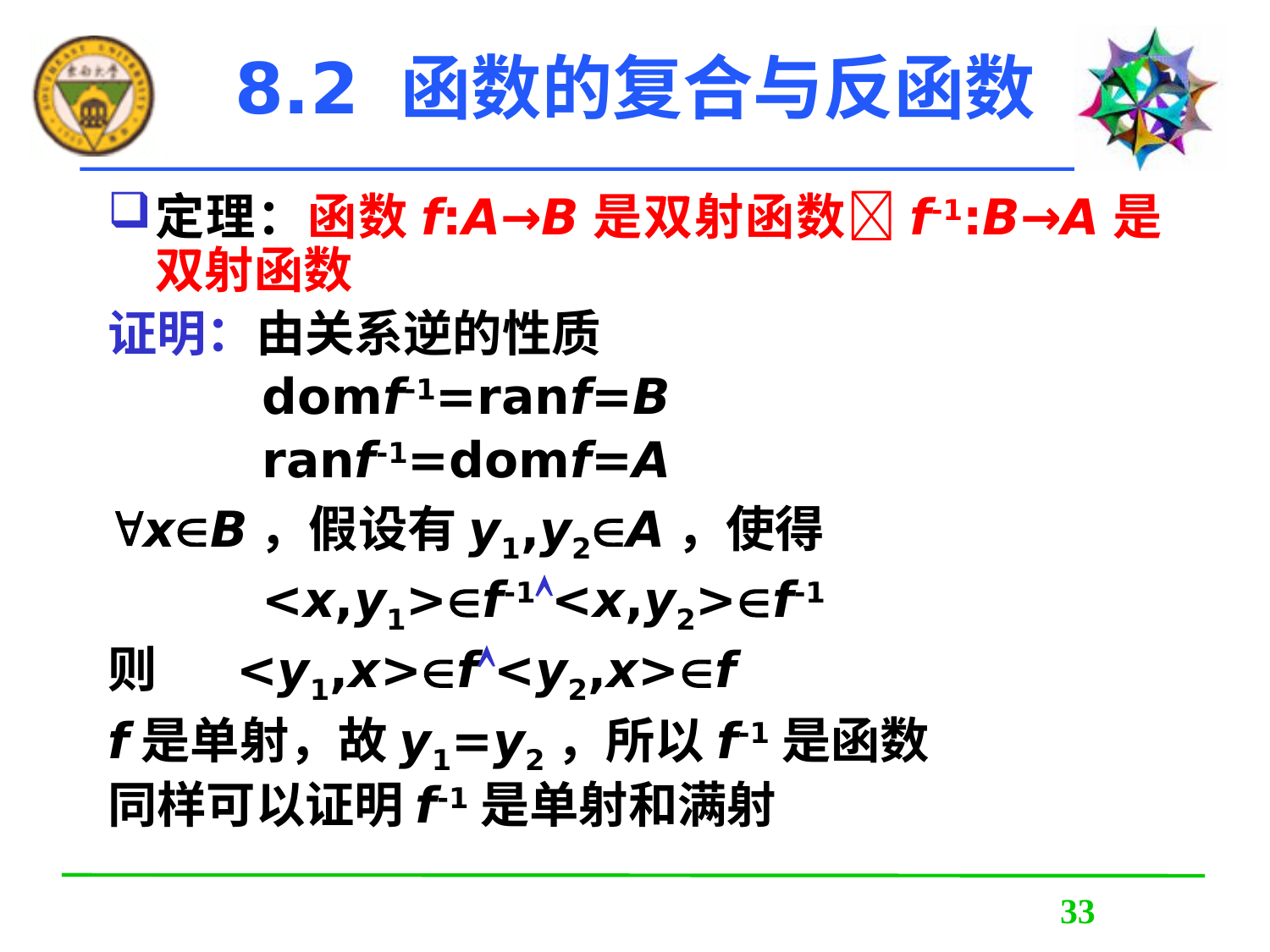

# 8.2 函数的复合与反函数
定理：函数f:A→B是双射函数⇒f-1:B→A是双射函数
证明：由关系逆的性质
         domf-1=ranf=B
         ranf-1=domf=A
∀x∈B，假设有y1,y2∈A，使得
         <x,y1>∈f-1∧<x,y2>∈f-1
则      <y1,x>∈f∧<y2,x>∈f
f是单射，故y1=y2，所以f-1是函数
同样可以证明f-1是单射和满射